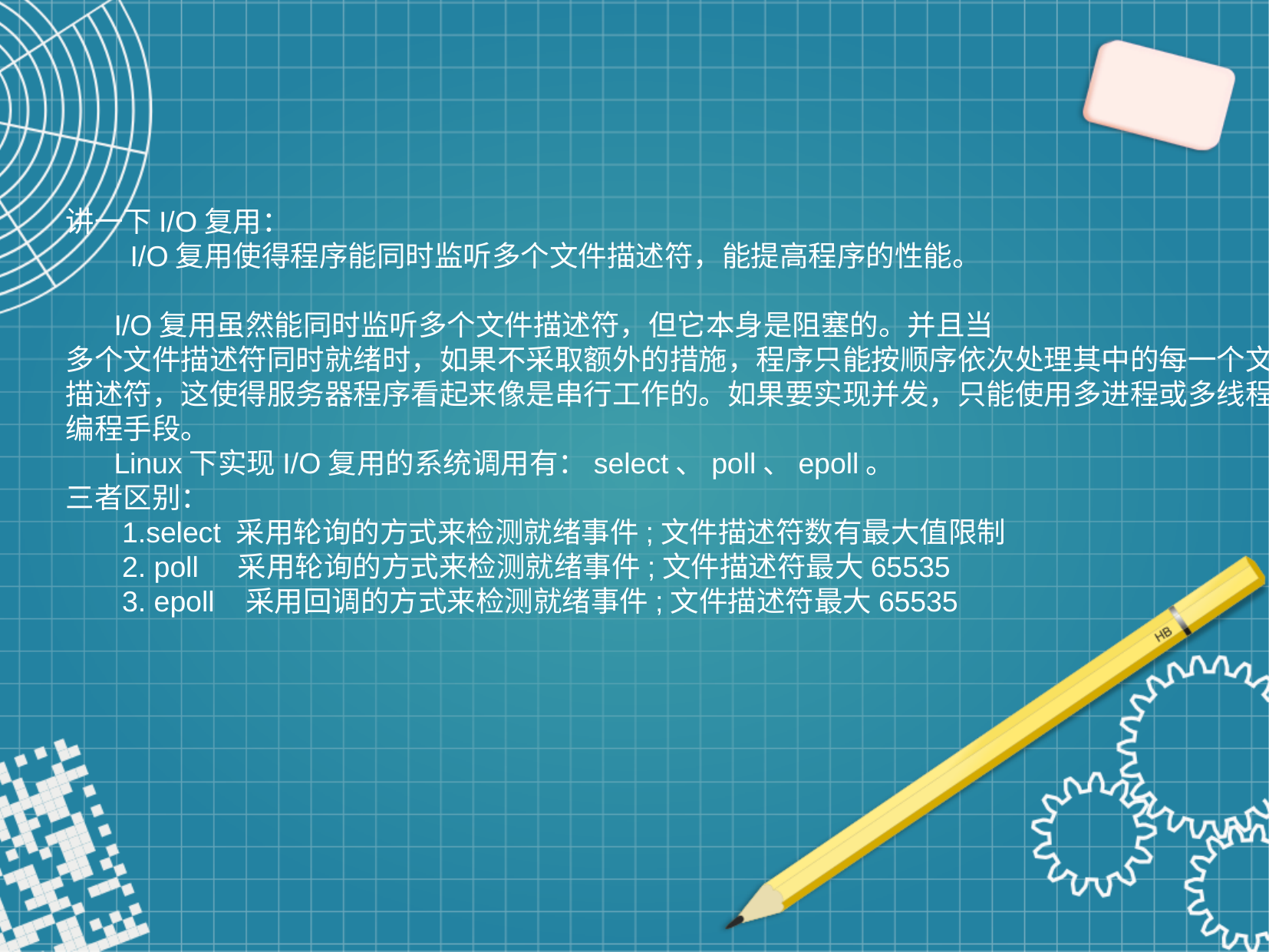

讲一下I/O复用：
        I/O复用使得程序能同时监听多个文件描述符，能提高程序的性能。

      I/O复用虽然能同时监听多个文件描述符，但它本身是阻塞的。并且当
多个文件描述符同时就绪时，如果不采取额外的措施，程序只能按顺序依次处理其中的每一个文件描述符，这使得服务器程序看起来像是串行工作的。如果要实现并发，只能使用多进程或多线程等编程手段。
      Linux下实现I/O复用的系统调用有：select、poll、epoll。
三者区别：
       1.select 采用轮询的方式来检测就绪事件;文件描述符数有最大值限制
       2. poll    采用轮询的方式来检测就绪事件;文件描述符最大65535
       3. epoll   采用回调的方式来检测就绪事件;文件描述符最大65535